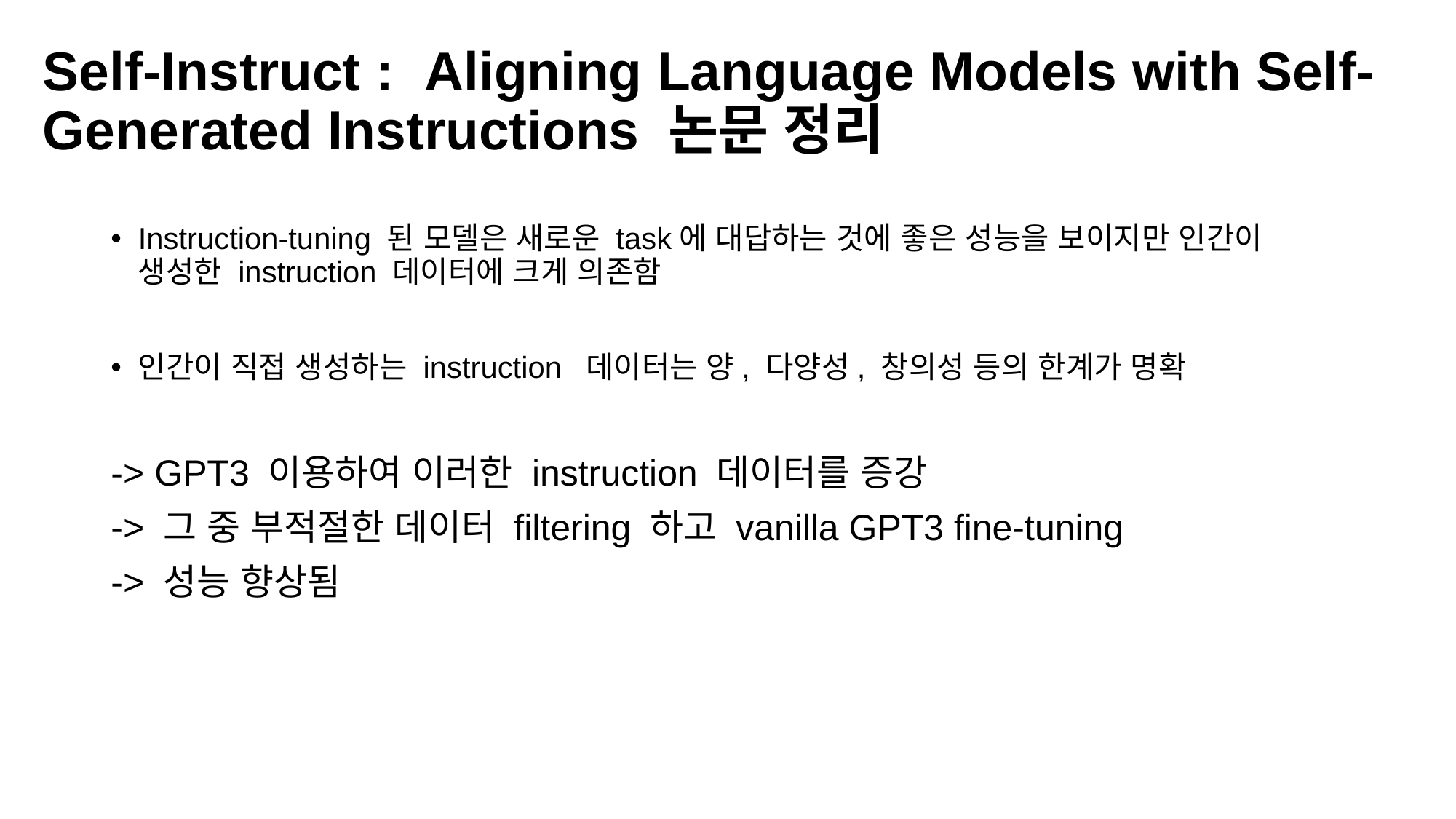

# Self-Instruct :  Aligning Language Models with Self-Generated Instructions 논문 정리
Instruction-tuning 된 모델은 새로운 task에 대답하는 것에 좋은 성능을 보이지만 인간이 생성한 instruction 데이터에 크게 의존함

인간이 직접 생성하는 instruction  데이터는 양, 다양성, 창의성 등의 한계가 명확

-> GPT3 이용하여 이러한 instruction 데이터를 증강
-> 그 중 부적절한 데이터 filtering 하고 vanilla GPT3 fine-tuning
-> 성능 향상됨